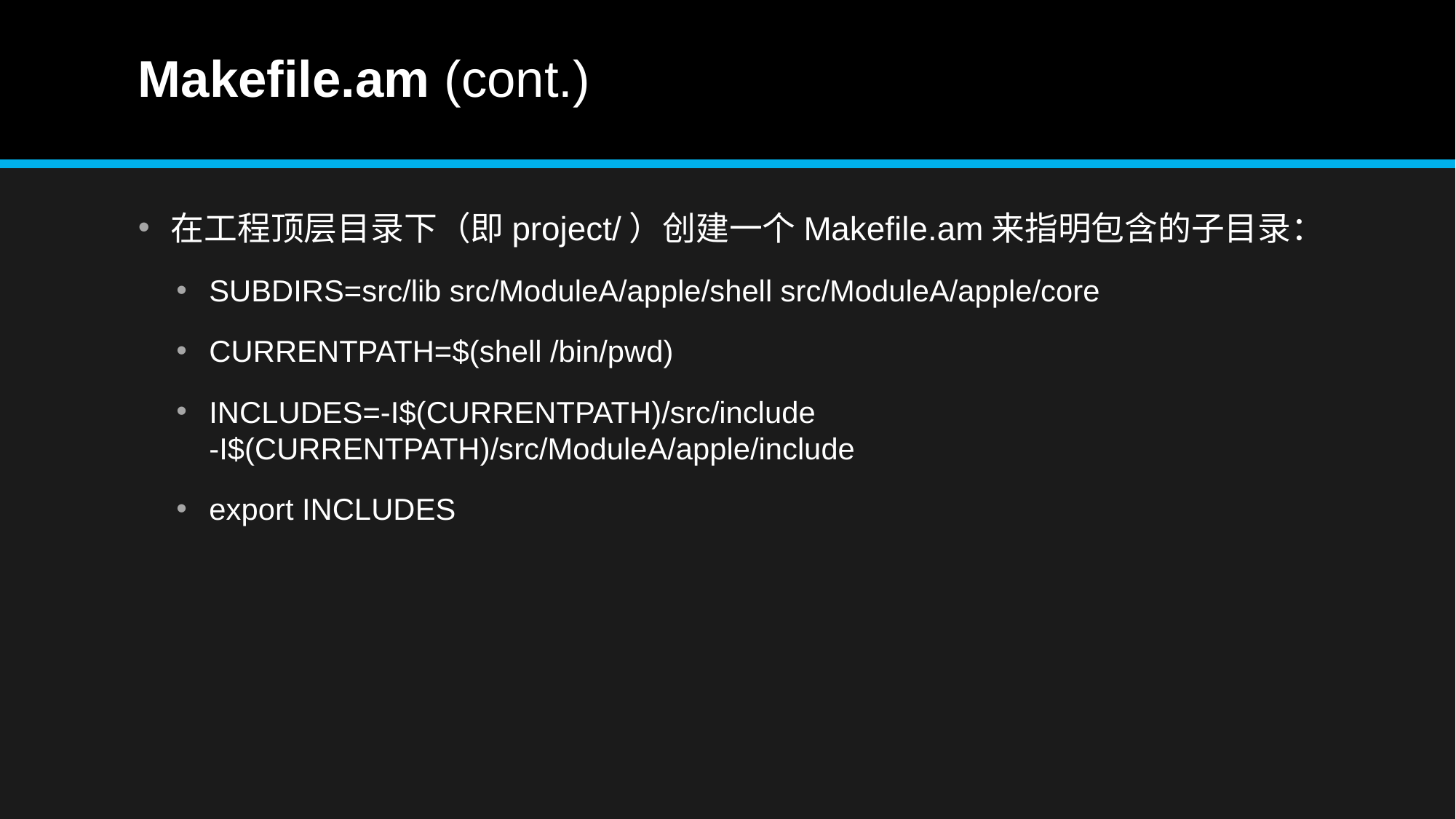

# Makefile.am (cont.)
在工程顶层目录下（即project/）创建一个Makefile.am来指明包含的子目录：
SUBDIRS=src/lib src/ModuleA/apple/shell src/ModuleA/apple/core
CURRENTPATH=$(shell /bin/pwd)
INCLUDES=-I$(CURRENTPATH)/src/include -I$(CURRENTPATH)/src/ModuleA/apple/include
export INCLUDES